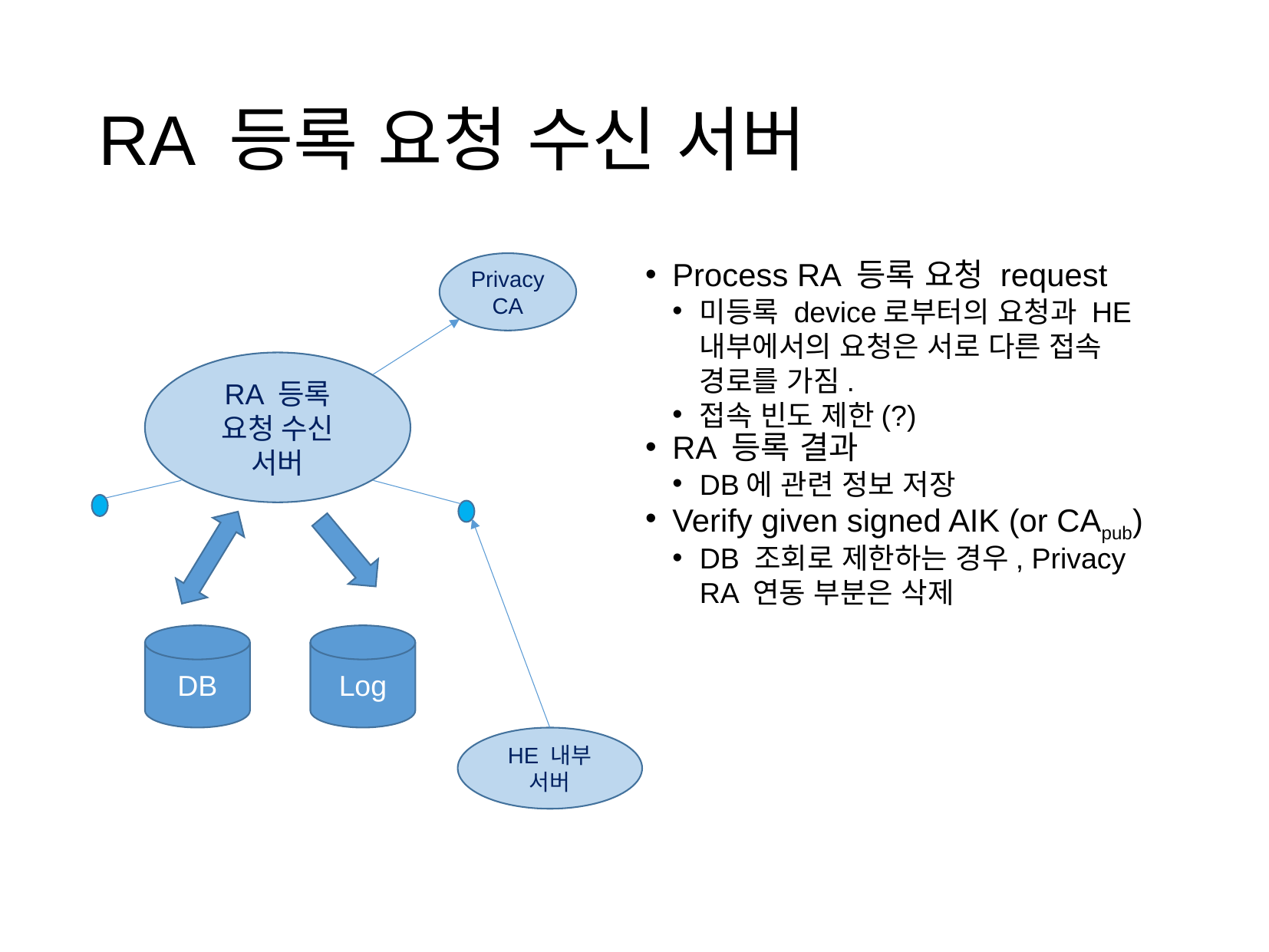

RA 등록 요청 수신 서버
Privacy CA
Process RA 등록 요청 request
미등록 device로부터의 요청과 HE 내부에서의 요청은 서로 다른 접속 경로를 가짐.
접속 빈도 제한(?)
RA 등록 결과
DB에 관련 정보 저장
Verify given signed AIK (or CApub)
DB 조회로 제한하는 경우, Privacy RA 연동 부분은 삭제

RA 등록 요청 수신 서버

DB
Log
HE 내부 서버